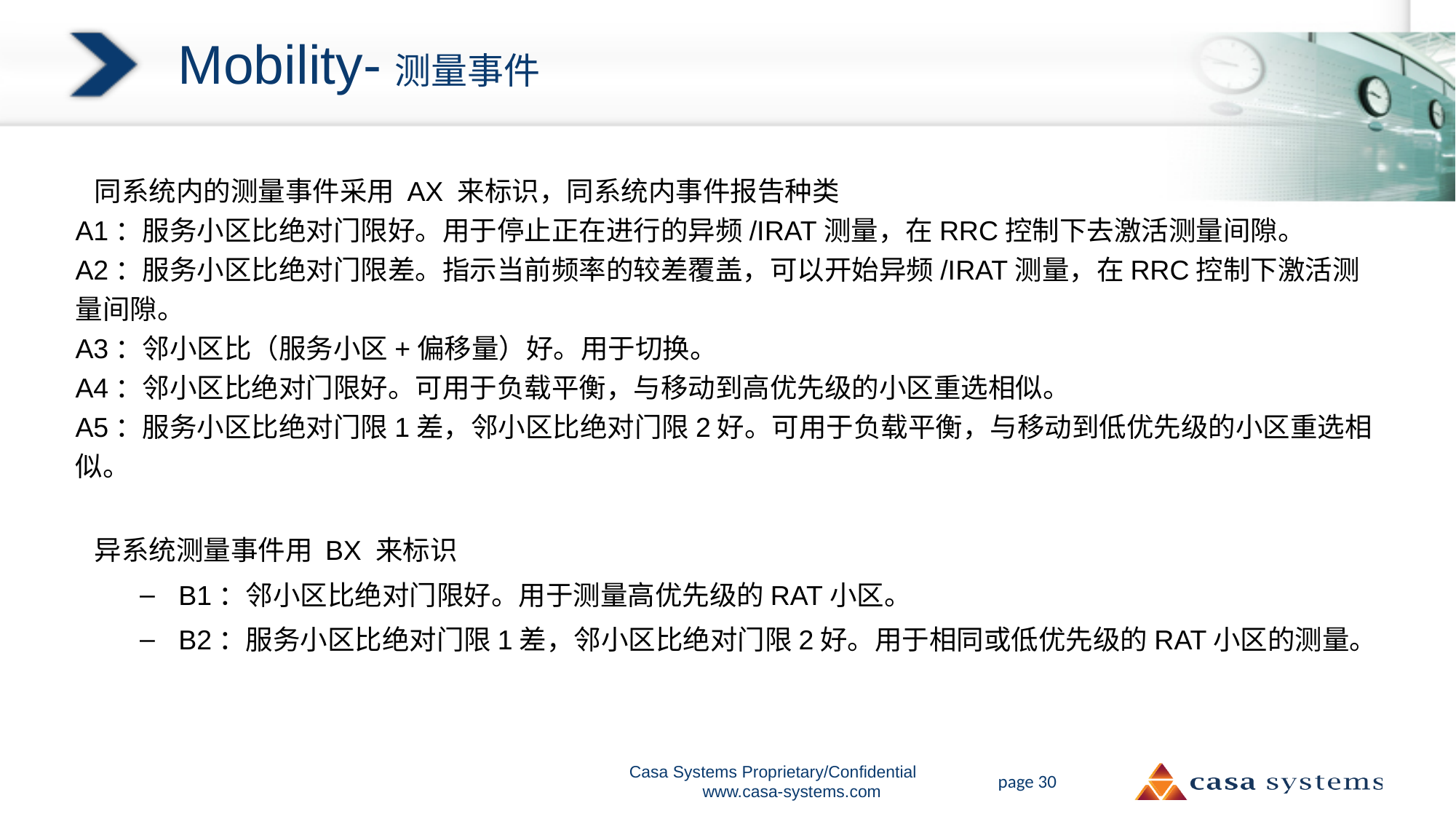

# Mobility-测量事件
  同系统内的测量事件采用 AX 来标识，同系统内事件报告种类
A1：服务小区比绝对门限好。用于停止正在进行的异频/IRAT测量，在RRC控制下去激活测量间隙。
A2：服务小区比绝对门限差。指示当前频率的较差覆盖，可以开始异频/IRAT测量，在RRC控制下激活测量间隙。
A3：邻小区比（服务小区+偏移量）好。用于切换。
A4：邻小区比绝对门限好。可用于负载平衡，与移动到高优先级的小区重选相似。
A5：服务小区比绝对门限1差，邻小区比绝对门限2好。可用于负载平衡，与移动到低优先级的小区重选相似。

  异系统测量事件用 BX 来标识
B1：邻小区比绝对门限好。用于测量高优先级的RAT小区。
B2：服务小区比绝对门限1差，邻小区比绝对门限2好。用于相同或低优先级的RAT小区的测量。

Casa Systems Proprietary/Confidential            www.casa-systems.com
page 30